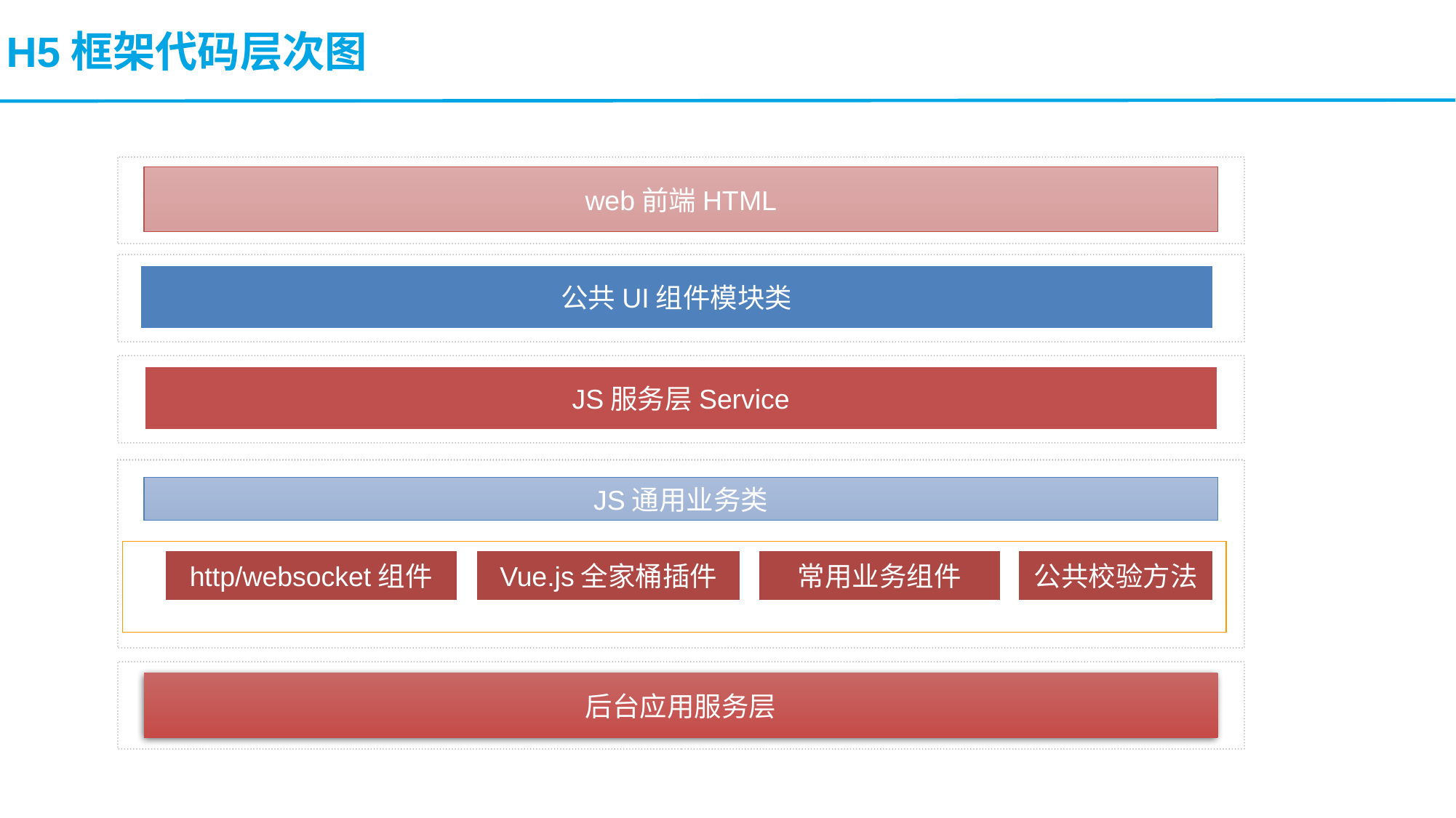

H5框架代码层次图

web前端HTML

公共UI组件模块类

JS服务层Service

JS通用业务类

http/websocket组件
Vue.js全家桶插件
常用业务组件
公共校验方法

后台应用服务层